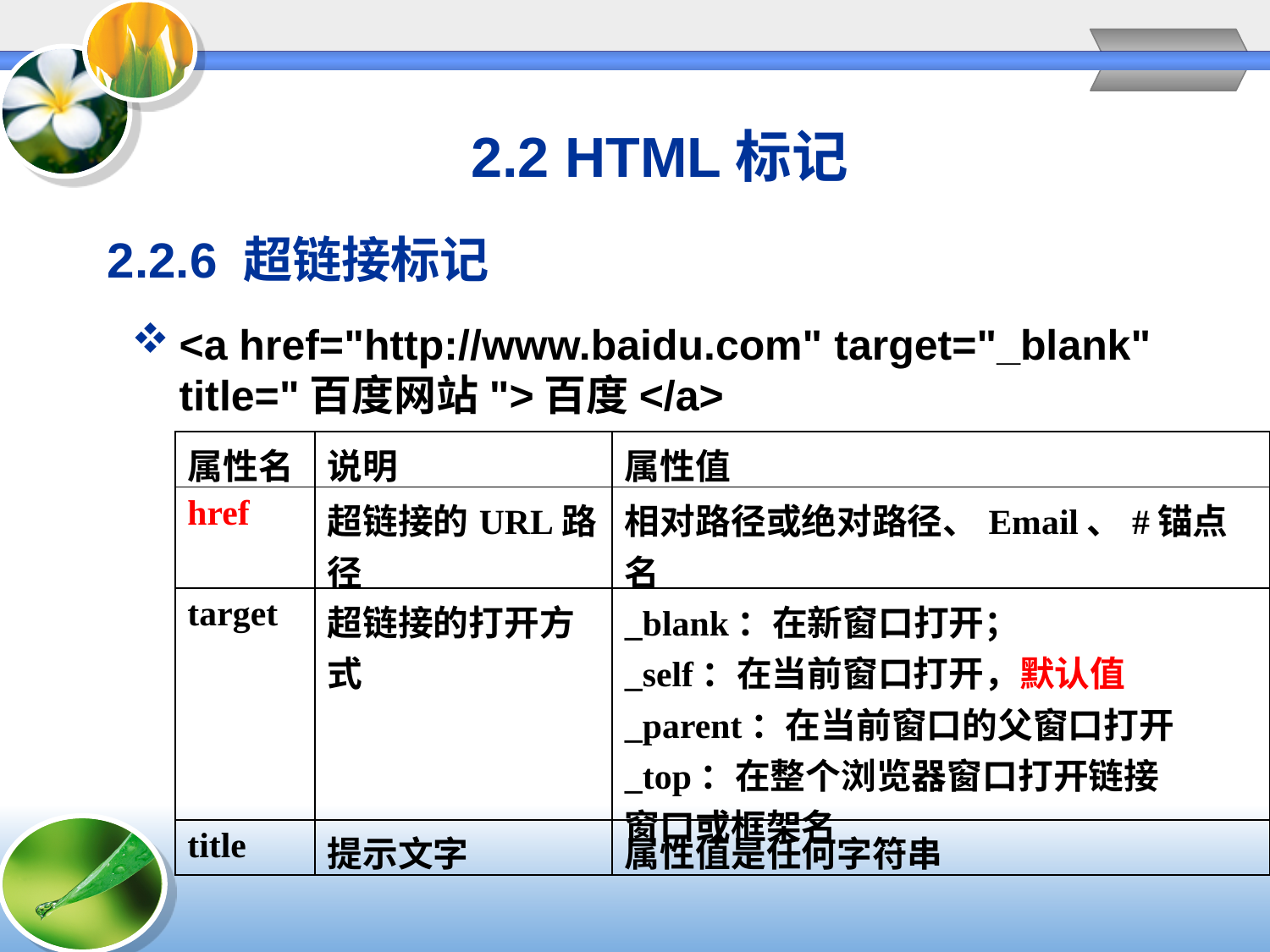

# 2.2 HTML标记
2.2.6 超链接标记
<a href="http://www.baidu.com" target="_blank" title="百度网站">百度</a>
| 属性名 | 说明 | 属性值 |
| --- | --- | --- |
| href | 超链接的URL路径 | 相对路径或绝对路径、Email、#锚点名 |
| target | 超链接的打开方式 | \_blank：在新窗口打开； \_self：在当前窗口打开，默认值 \_parent：在当前窗口的父窗口打开 \_top：在整个浏览器窗口打开链接 窗口或框架名 |
| title | 提示文字 | 属性值是任何字符串 |